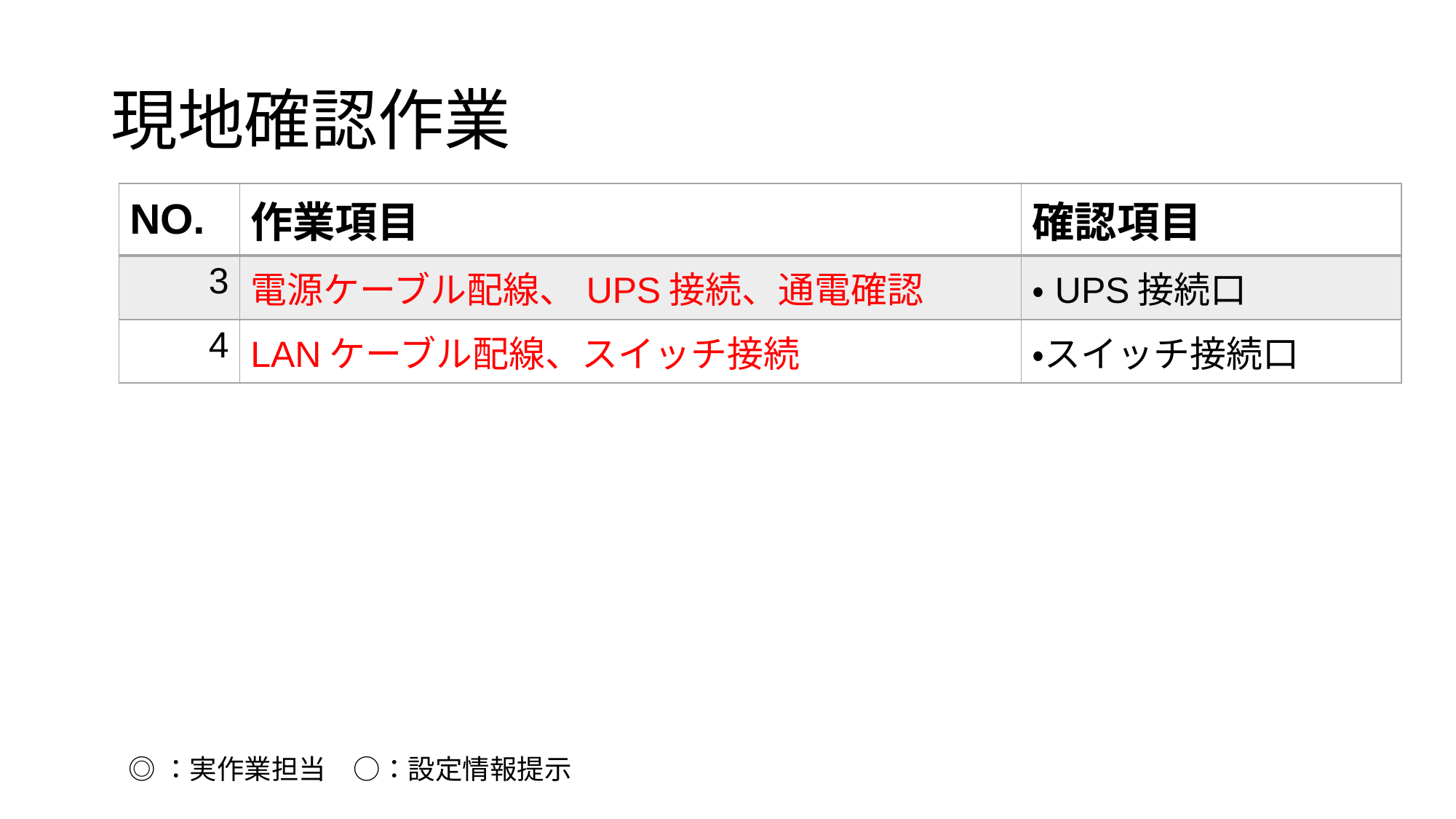

# 現地確認作業
| NO. | 作業項目 | 確認項目 |
| --- | --- | --- |
| 3 | 電源ケーブル配線、UPS接続、通電確認 | ・UPS接続口 |
| 4 | LANケーブル配線、スイッチ接続 | ・スイッチ接続口 |
◎：実作業担当　○：設定情報提示